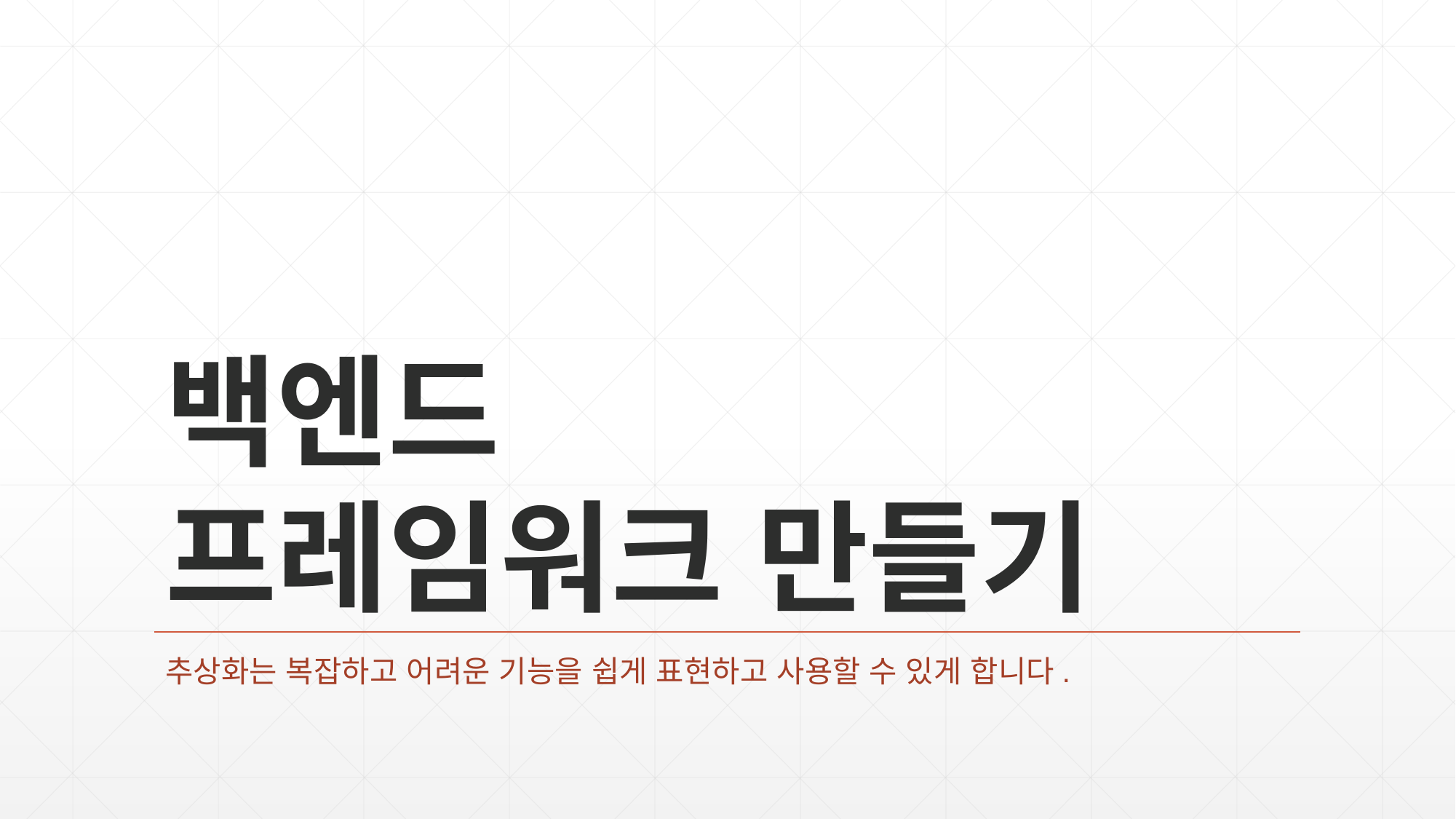

# 백엔드 프레임워크 만들기
추상화는 복잡하고 어려운 기능을 쉽게 표현하고 사용할 수 있게 합니다.